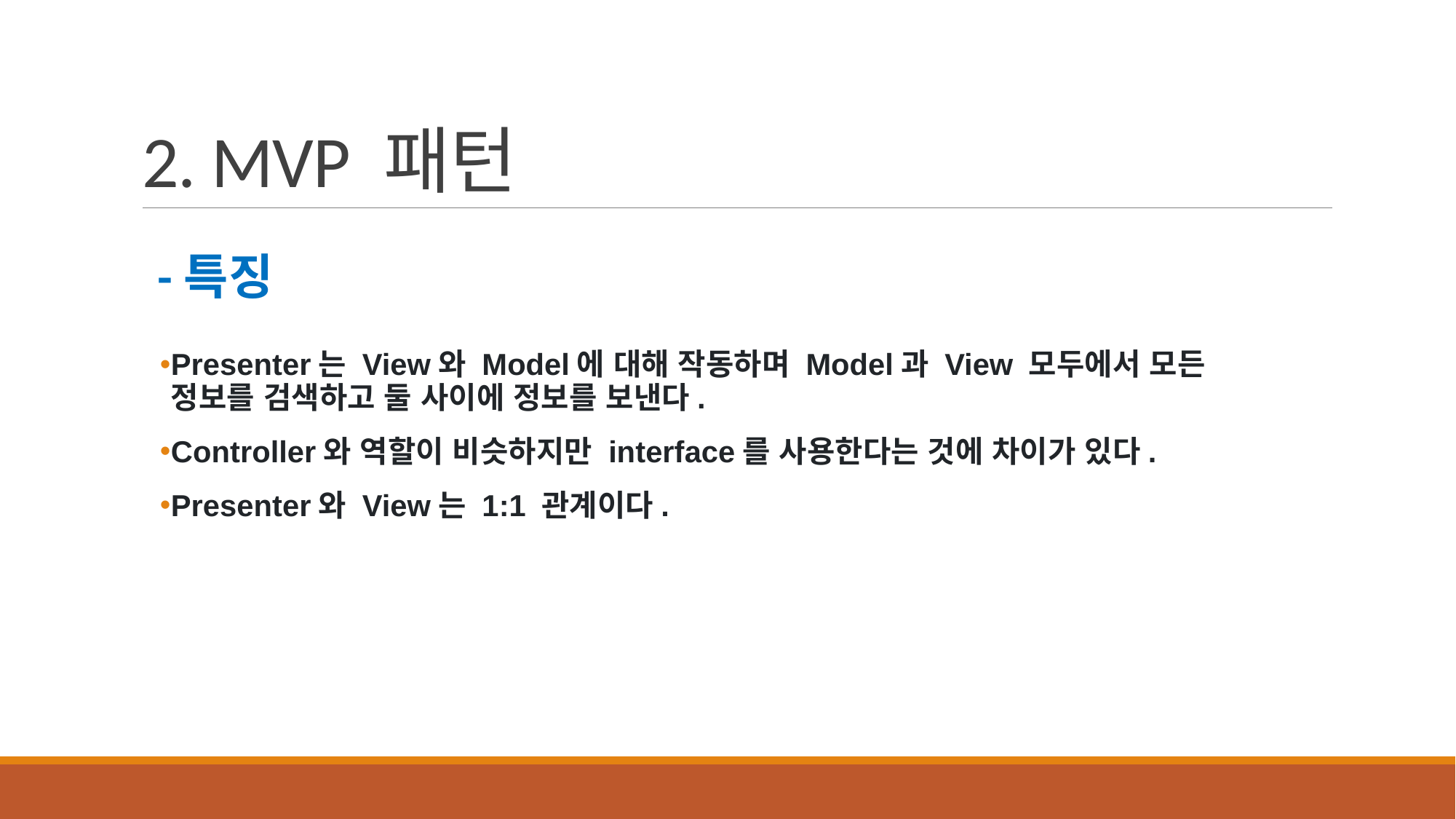

# 2. MVP 패턴
-특징
Presenter는 View와 Model에 대해 작동하며 Model과 View 모두에서 모든 정보를 검색하고 둘 사이에 정보를 보낸다.
Controller와 역할이 비슷하지만 interface를 사용한다는 것에 차이가 있다.
Presenter와 View는 1:1 관계이다.